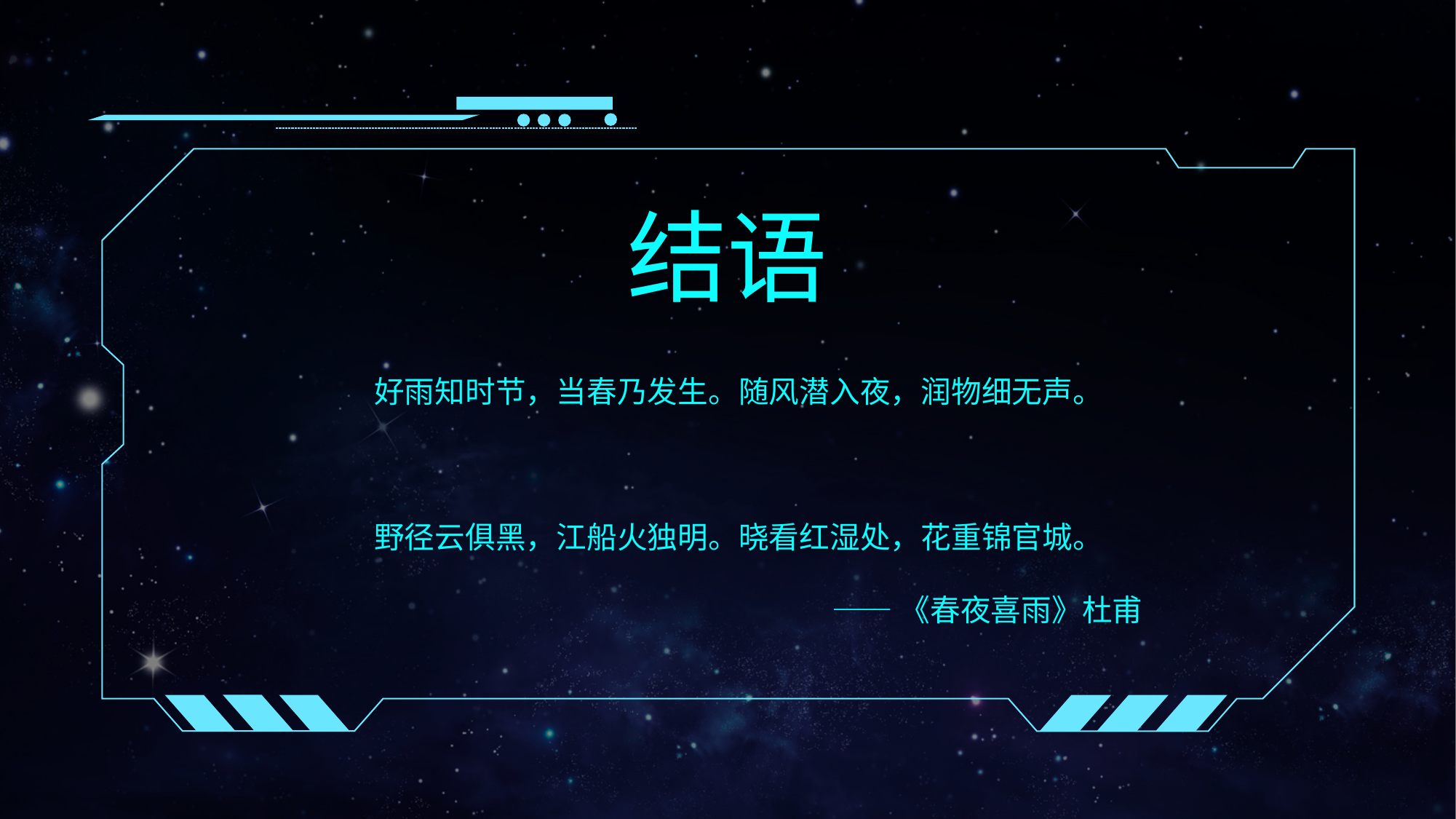

结语
好雨知时节，当春乃发生。随风潜入夜，润物细无声。

野径云俱黑，江船火独明。晓看红湿处，花重锦官城。
                                                                    ——《春夜喜雨》杜甫